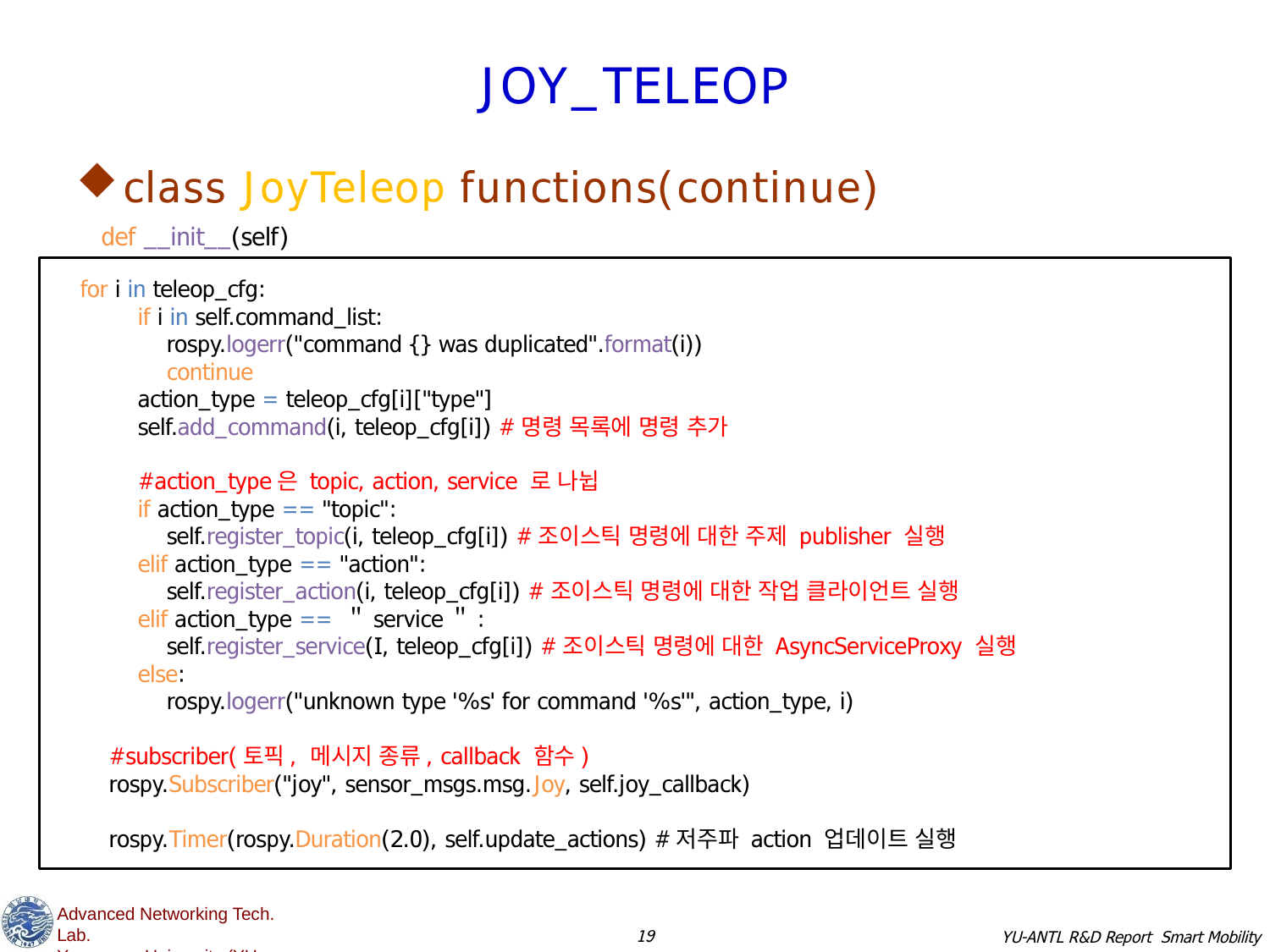

# JOY_TELEOP
class JoyTeleop functions(continue)
def __init__(self)

    for i in teleop_cfg:
            if i in self.command_list:
                rospy.logerr("command {} was duplicated".format(i))
                continue
            action_type = teleop_cfg[i]["type"]
            self.add_command(i, teleop_cfg[i]) #명령 목록에 명령 추가

            #action_type은 topic, action, service 로 나뉩
            if action_type == "topic":
                self.register_topic(i, teleop_cfg[i]) #조이스틱 명령에 대한 주제 publisher 실행
            elif action_type == "action":
                self.register_action(i, teleop_cfg[i]) #조이스틱 명령에 대한 작업 클라이언트 실행
            elif action_type == ＂service＂:
                self.register_service(I, teleop_cfg[i]) #조이스틱 명령에 대한 AsyncServiceProxy 실행
            else:
                rospy.logerr("unknown type '%s' for command '%s'", action_type, i)

        #subscriber(토픽, 메시지 종류, callback 함수)
        rospy.Subscriber("joy", sensor_msgs.msg.Joy, self.joy_callback)

        rospy.Timer(rospy.Duration(2.0), self.update_actions) #저주파 action 업데이트 실행